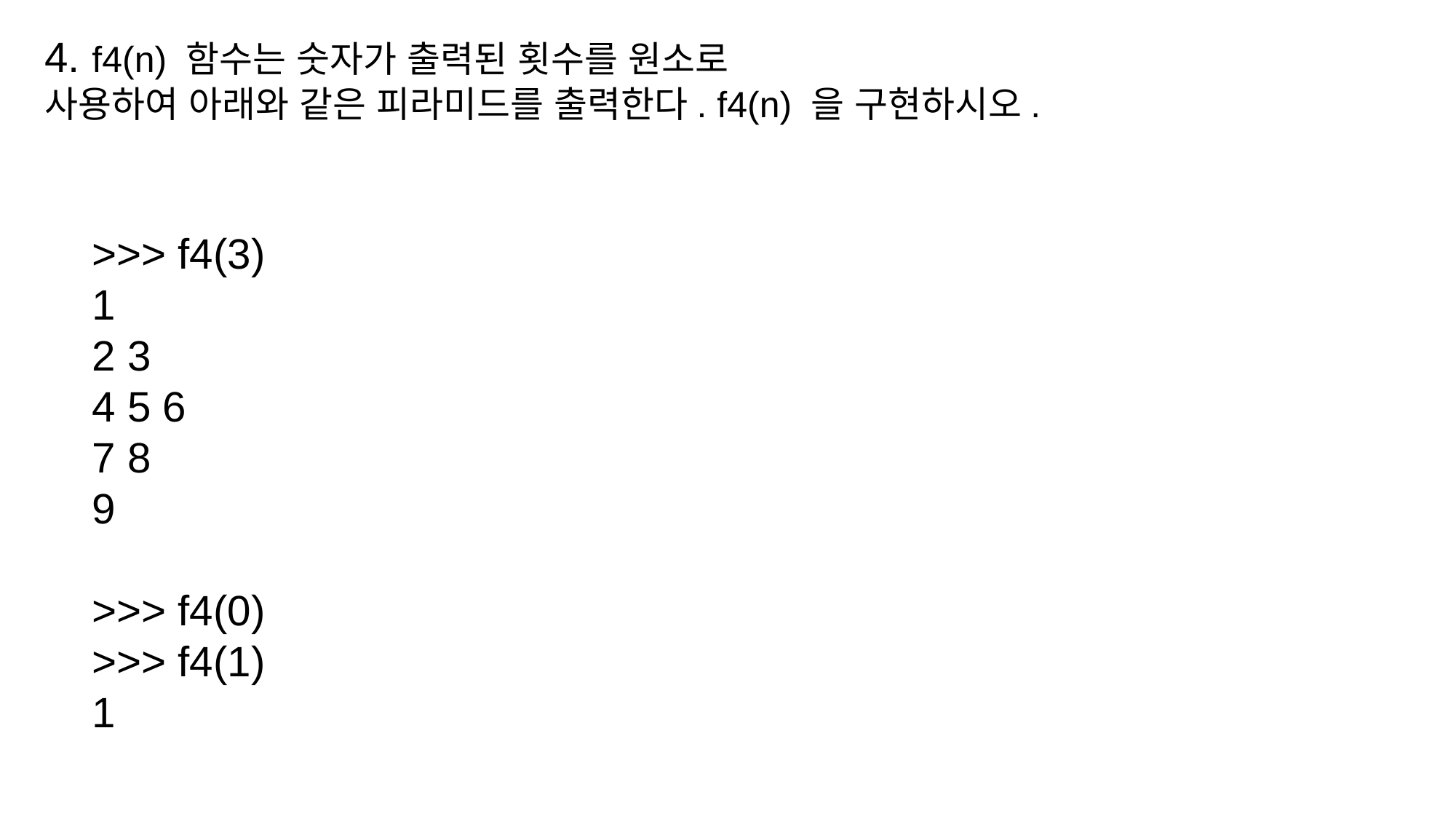

4. f4(n) 함수는 숫자가 출력된 횟수를 원소로
사용하여 아래와 같은 피라미드를 출력한다. f4(n) 을 구현하시오.

    >>> f4(3)
    1
    2 3
    4 5 6
    7 8
    9

    >>> f4(0)
    >>> f4(1)
    1